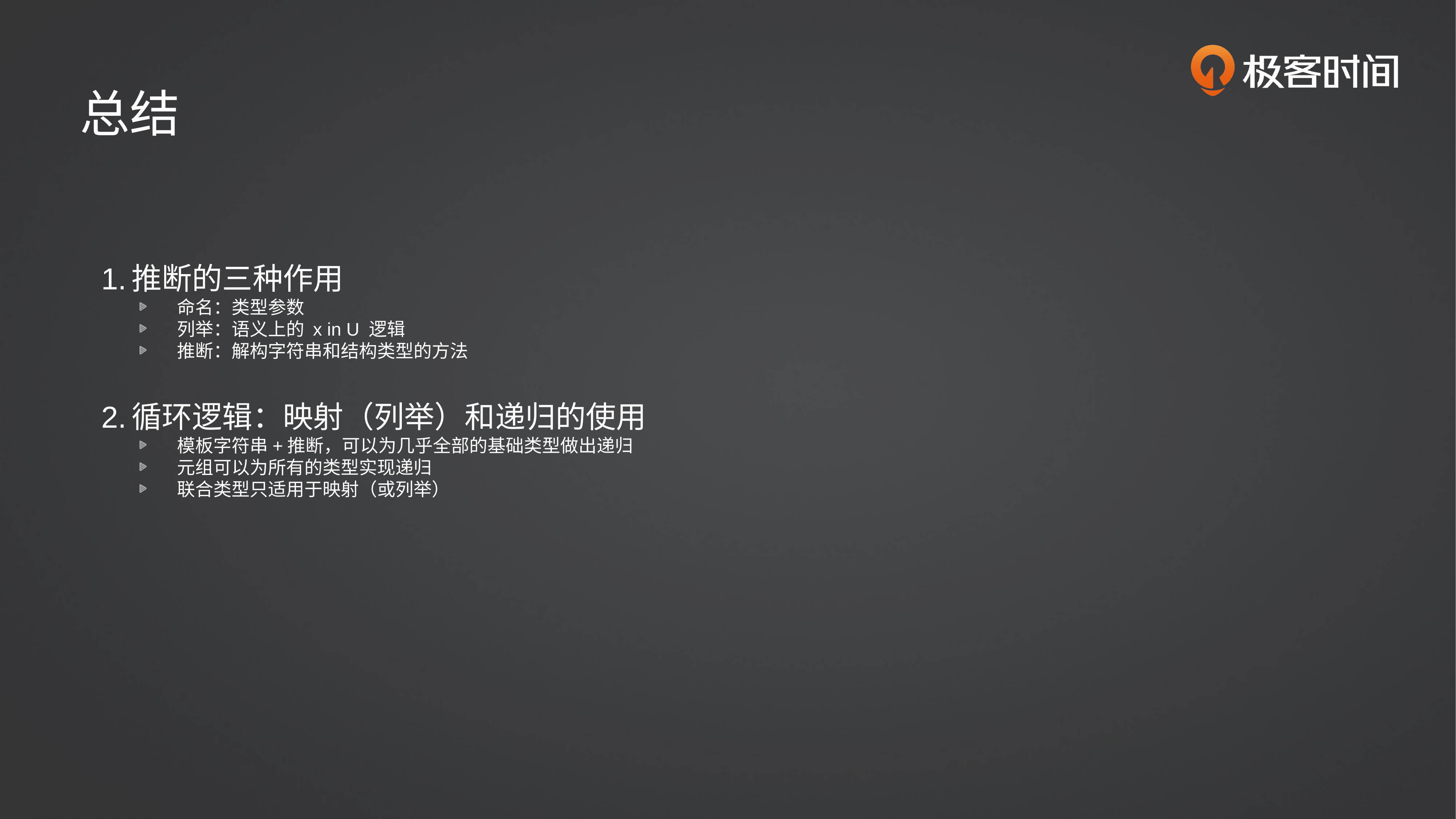

总结
推断的三种作用
命名：类型参数
列举：语义上的 x in U 逻辑
推断：解构字符串和结构类型的方法

循环逻辑：映射（列举）和递归的使用
模板字符串+推断，可以为几乎全部的基础类型做出递归
元组可以为所有的类型实现递归
联合类型只适用于映射（或列举）